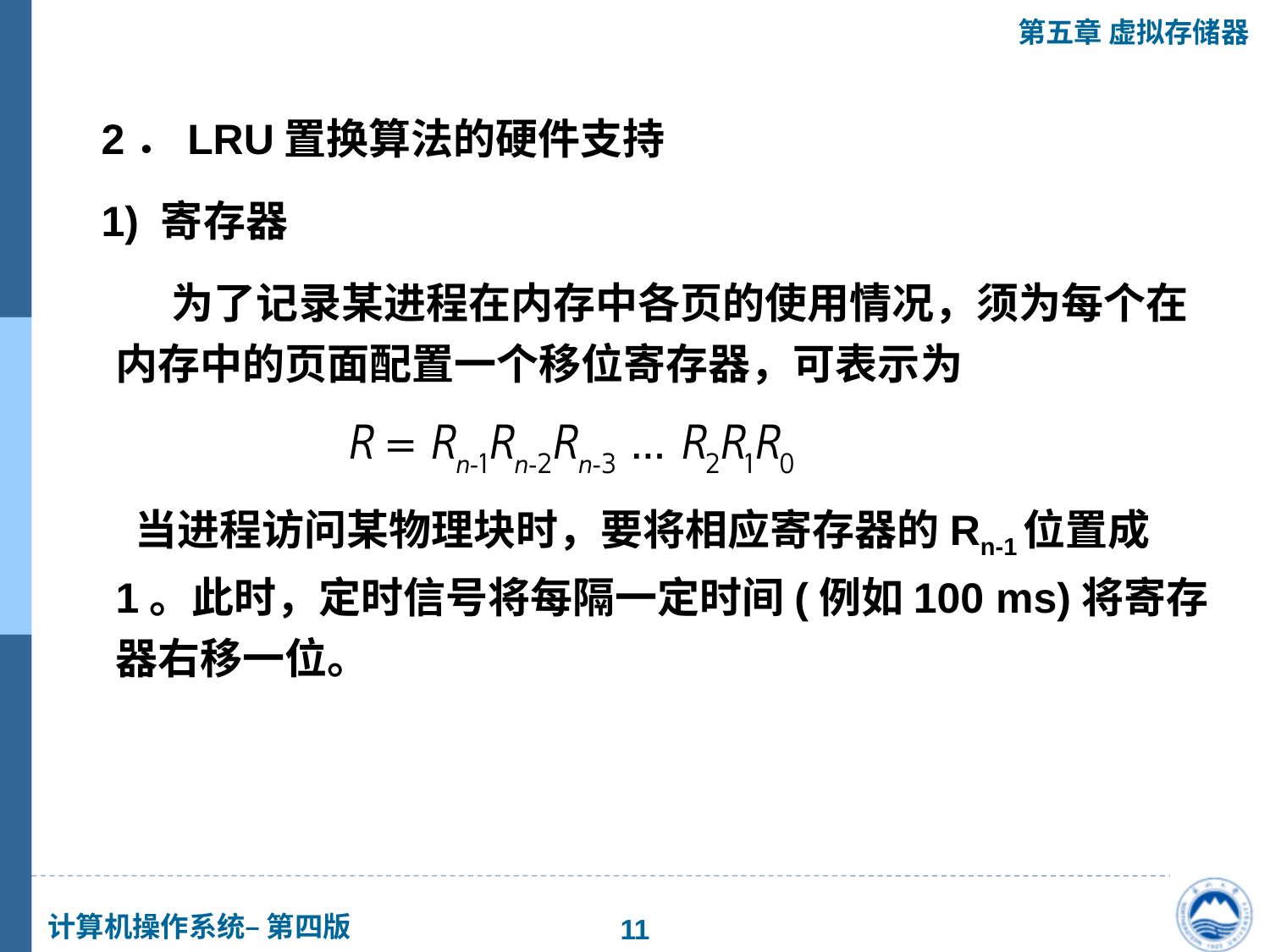

2．LRU置换算法的硬件支持
  1) 寄存器
　　 为了记录某进程在内存中各页的使用情况，须为每个在内存中的页面配置一个移位寄存器，可表示为

     当进程访问某物理块时，要将相应寄存器的Rn-1位置成1。此时，定时信号将每隔一定时间(例如100 ms)将寄存器右移一位。

R = Rn-1Rn-2Rn-3 … R2R1R0